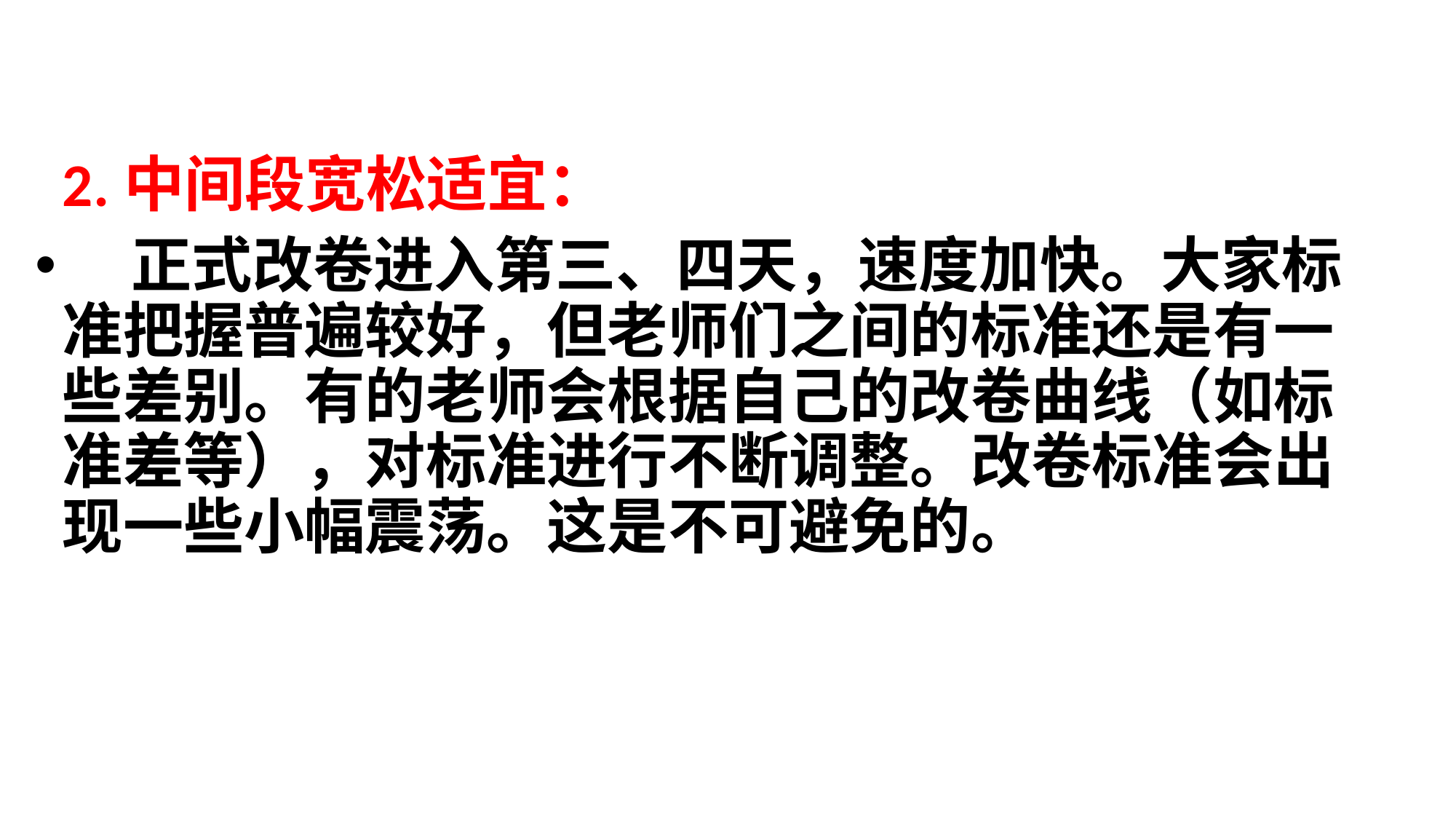

#
  2.中间段宽松适宜：
    正式改卷进入第三、四天，速度加快。大家标准把握普遍较好，但老师们之间的标准还是有一些差别。有的老师会根据自己的改卷曲线（如标准差等），对标准进行不断调整。改卷标准会出现一些小幅震荡。这是不可避免的。